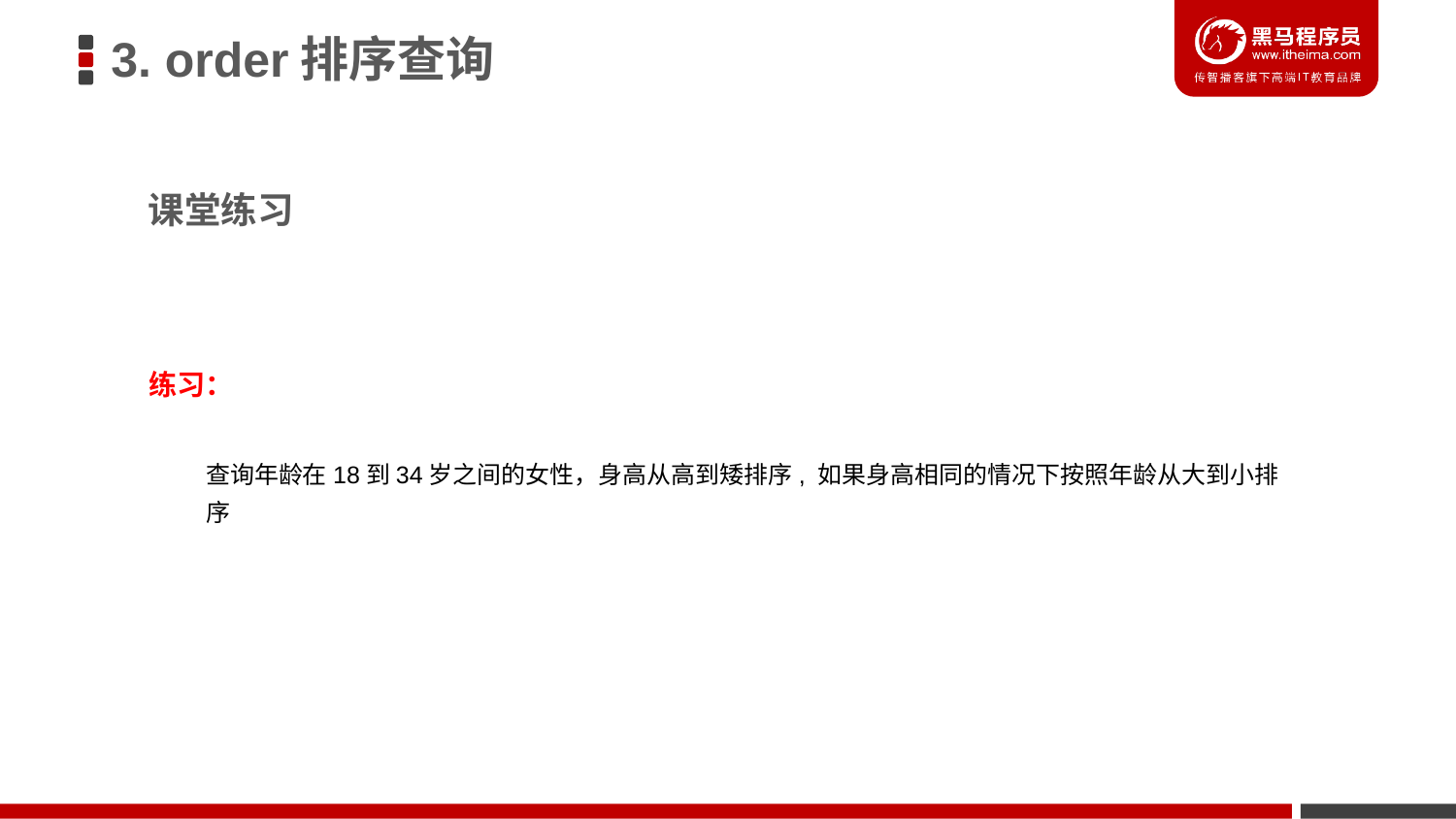

3. order排序查询
课堂练习
练习：
查询年龄在18到34岁之间的女性，身高从高到矮排序, 如果身高相同的情况下按照年龄从大到小排序